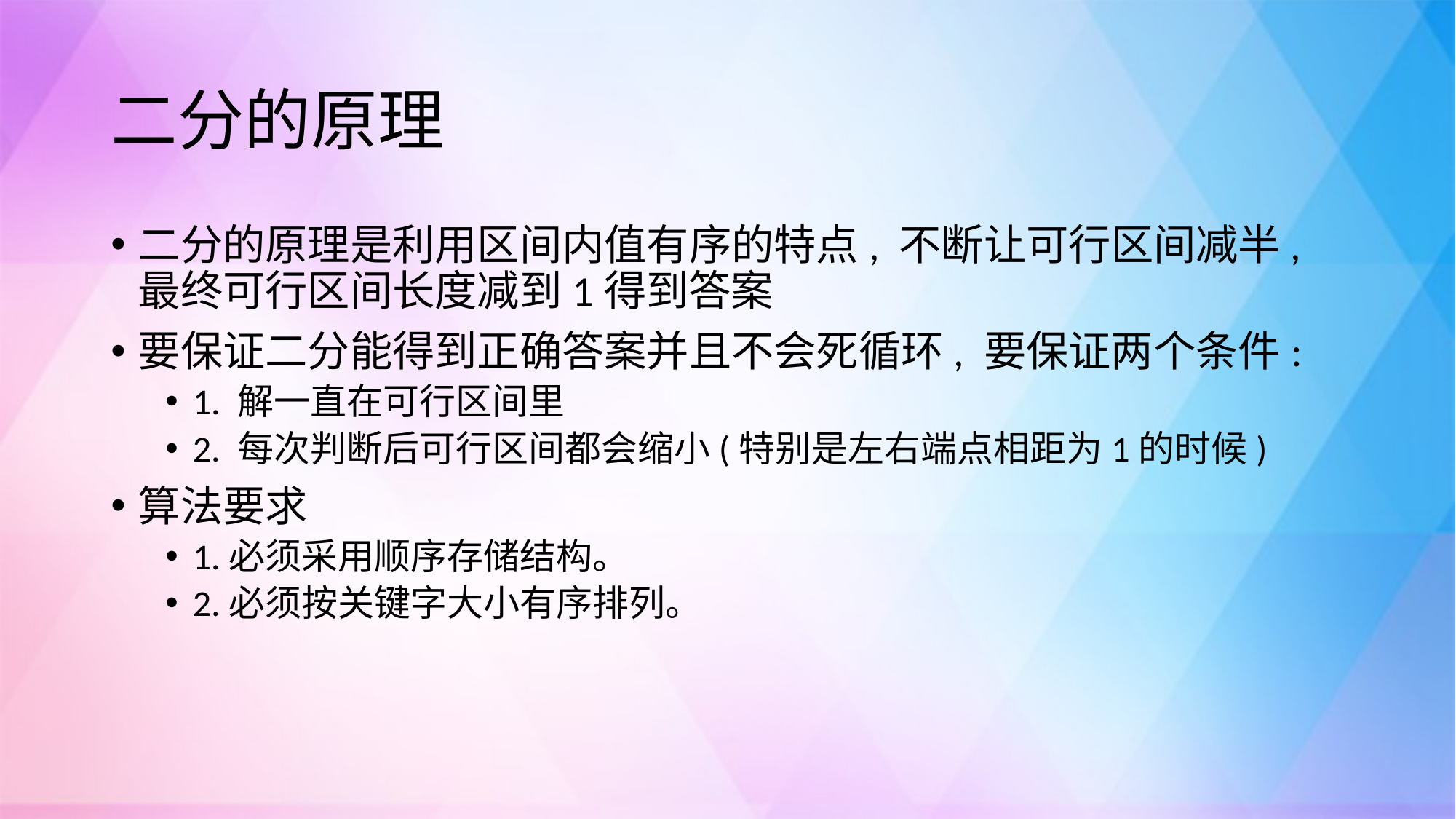

# 二分的原理
二分的原理是利用区间内值有序的特点, 不断让可行区间减半, 最终可行区间长度减到1得到答案
要保证二分能得到正确答案并且不会死循环, 要保证两个条件:
1. 解一直在可行区间里
2. 每次判断后可行区间都会缩小(特别是左右端点相距为1的时候)
算法要求
1.必须采用顺序存储结构。
2.必须按关键字大小有序排列。